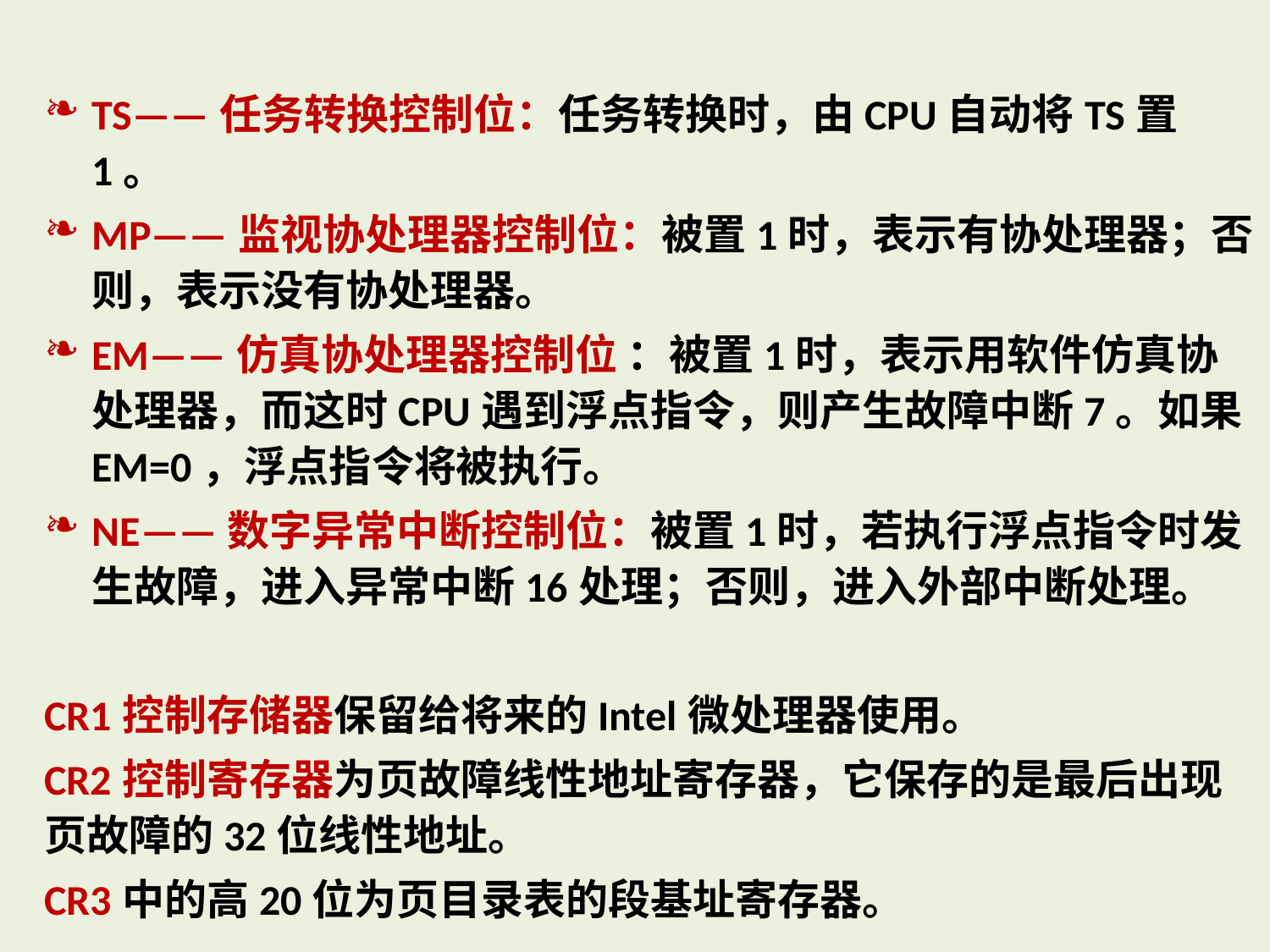

TS——任务转换控制位：任务转换时，由CPU自动将TS置1。
MP——监视协处理器控制位：被置1时，表示有协处理器；否则，表示没有协处理器。
EM——仿真协处理器控制位 ：被置1时，表示用软件仿真协处理器，而这时CPU遇到浮点指令，则产生故障中断7。如果EM=0，浮点指令将被执行。
NE——数字异常中断控制位：被置1时，若执行浮点指令时发生故障，进入异常中断16处理；否则，进入外部中断处理。

CR1控制存储器保留给将来的Intel微处理器使用。
CR2控制寄存器为页故障线性地址寄存器，它保存的是最后出现页故障的32位线性地址。
CR3中的高20位为页目录表的段基址寄存器。

70